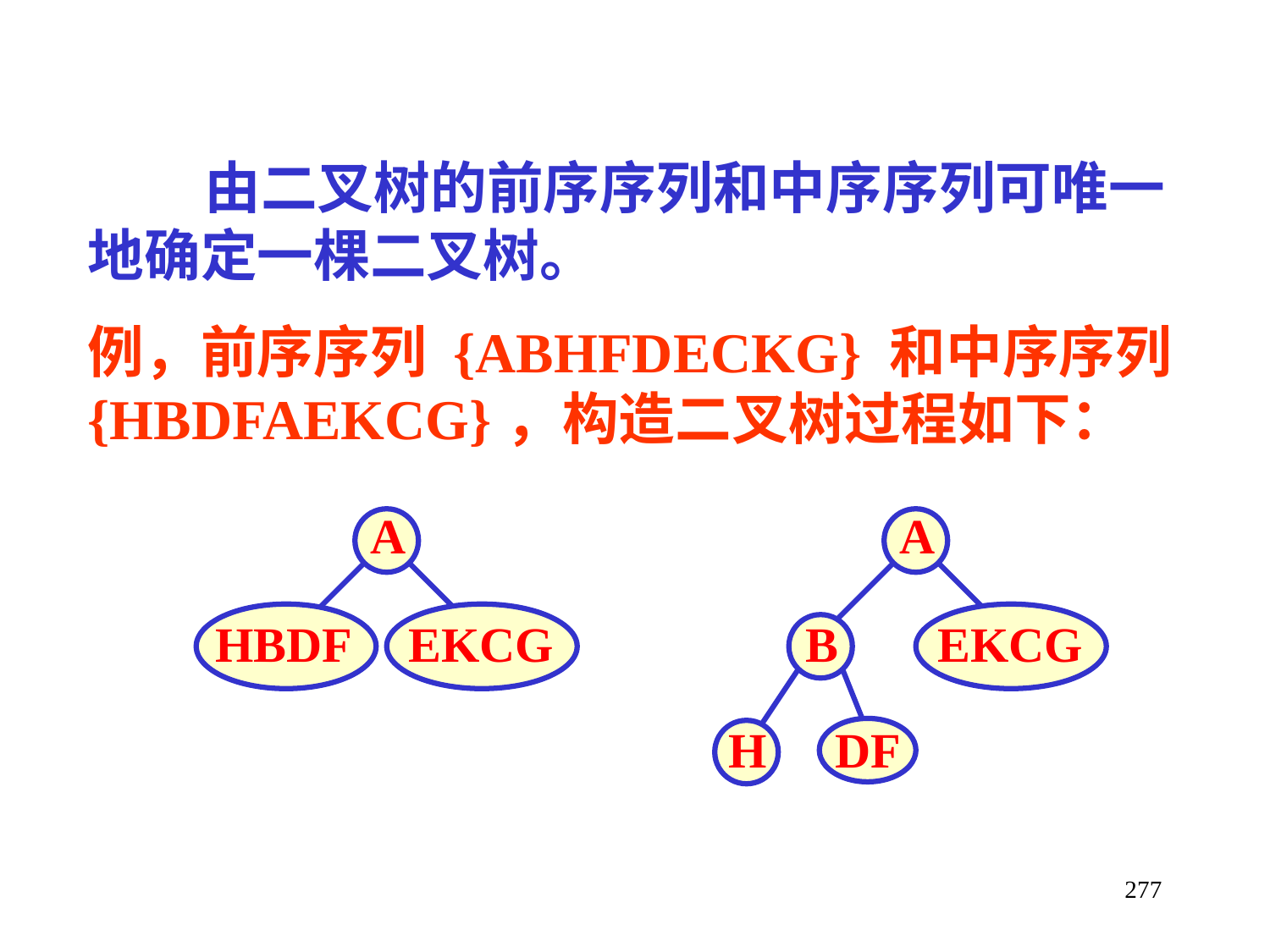

由二叉树的前序序列和中序序列可唯一地确定一棵二叉树。
例，前序序列 {ABHFDECKG} 和中序序列 {HBDFAEKCG}，构造二叉树过程如下：
A
A

HBDF
EKCG
B
EKCG

H
DF

277